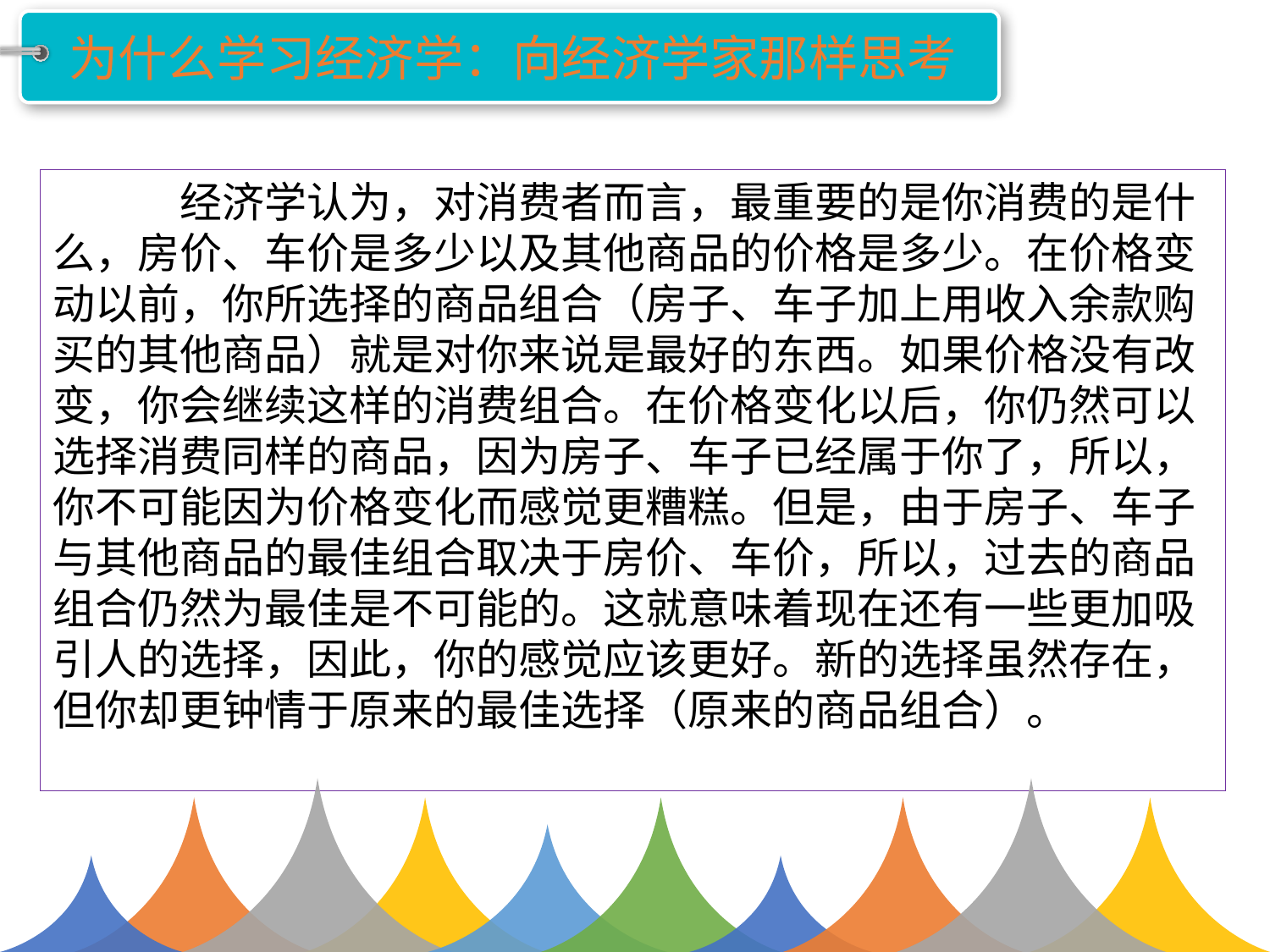

为什么学习经济学：向经济学家那样思考

	经济学认为，对消费者而言，最重要的是你消费的是什么，房价、车价是多少以及其他商品的价格是多少。在价格变动以前，你所选择的商品组合（房子、车子加上用收入余款购买的其他商品）就是对你来说是最好的东西。如果价格没有改变，你会继续这样的消费组合。在价格变化以后，你仍然可以选择消费同样的商品，因为房子、车子已经属于你了，所以，你不可能因为价格变化而感觉更糟糕。但是，由于房子、车子与其他商品的最佳组合取决于房价、车价，所以，过去的商品组合仍然为最佳是不可能的。这就意味着现在还有一些更加吸引人的选择，因此，你的感觉应该更好。新的选择虽然存在，但你却更钟情于原来的最佳选择（原来的商品组合）。